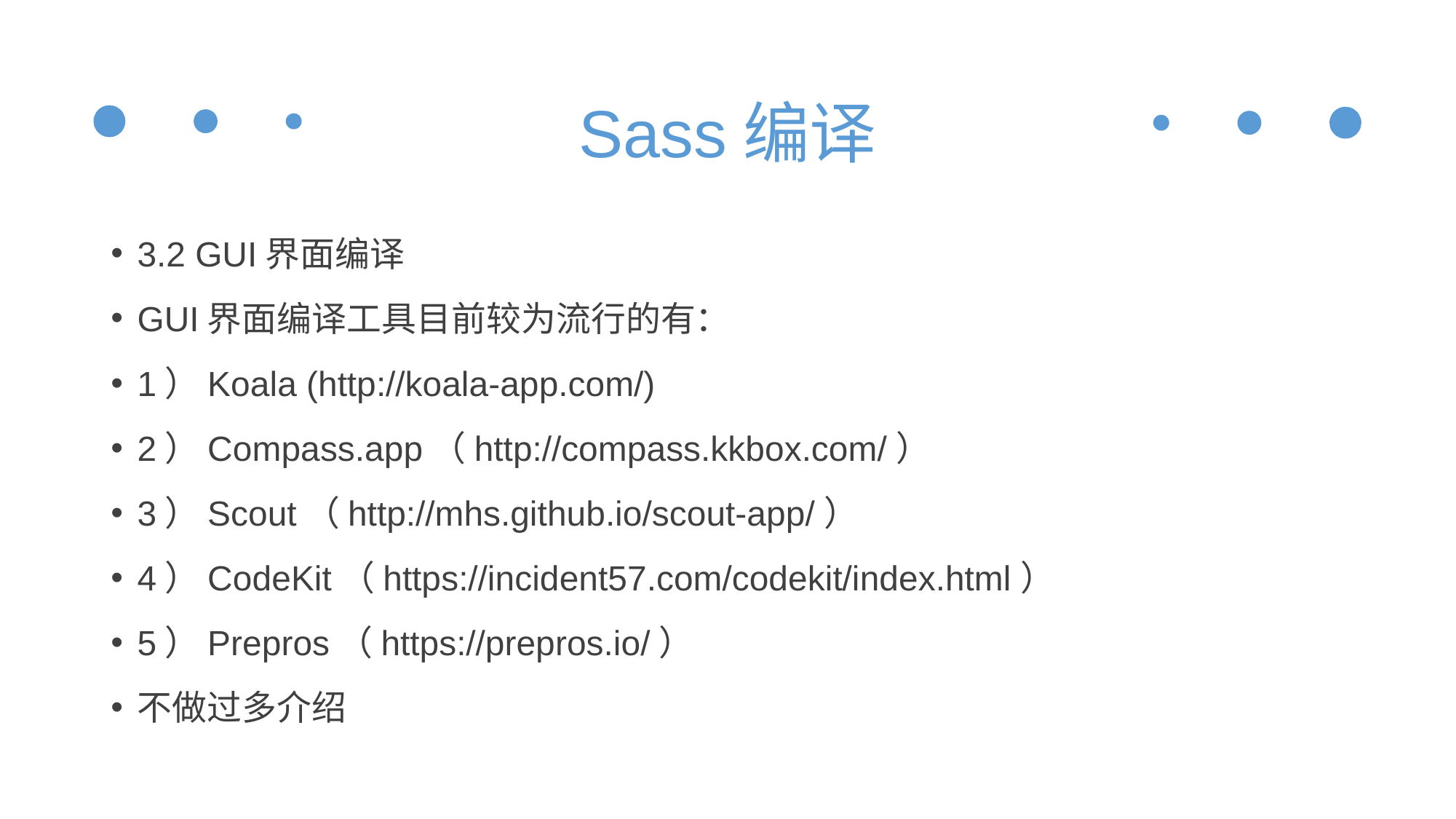

# Sass编译
3.2 GUI界面编译
GUI界面编译工具目前较为流行的有：
1）Koala (http://koala-app.com/)
2）Compass.app（http://compass.kkbox.com/）
3）Scout（http://mhs.github.io/scout-app/）
4）CodeKit（https://incident57.com/codekit/index.html）
5）Prepros（https://prepros.io/）
不做过多介绍